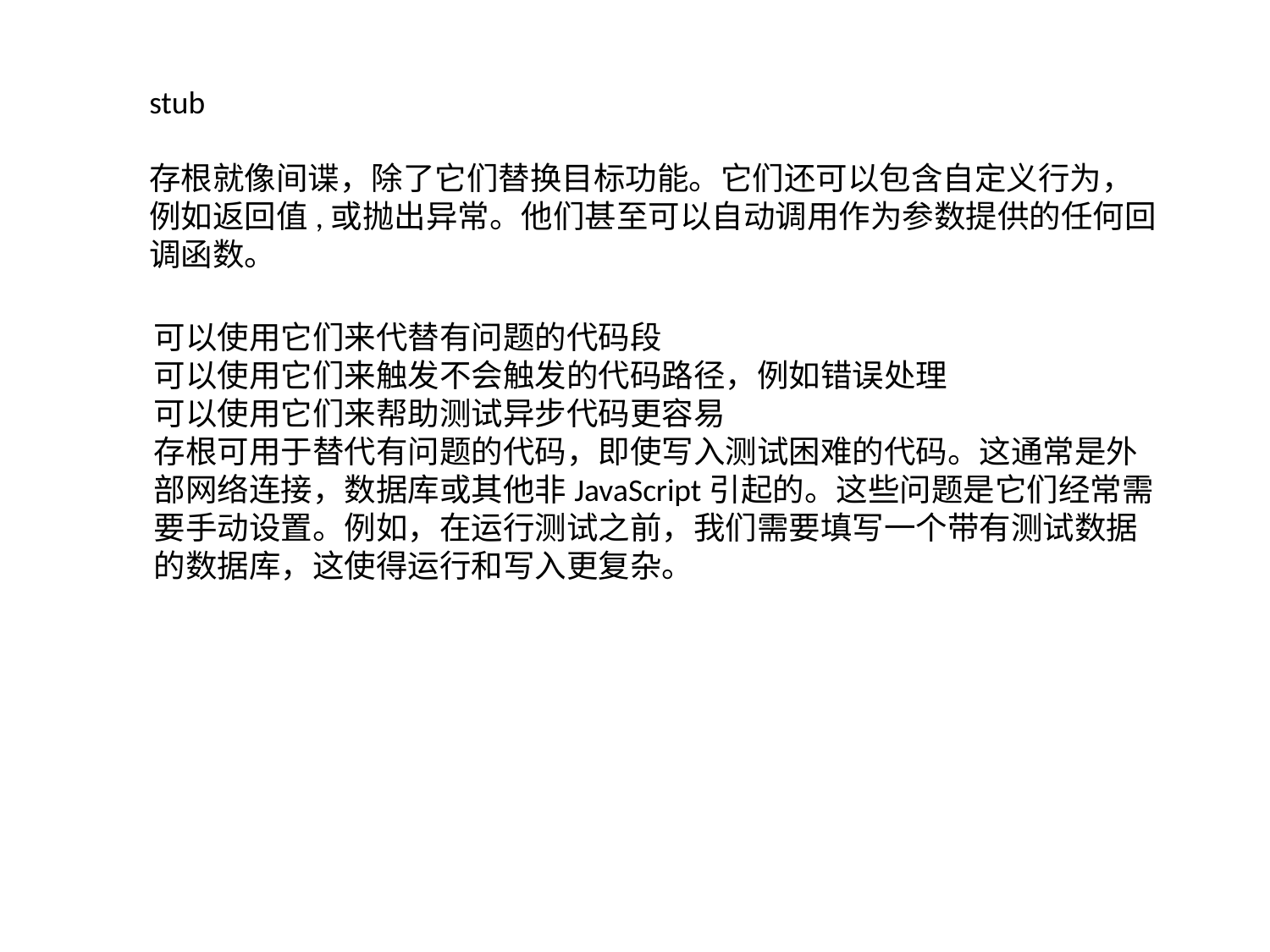

stub

存根就像间谍，除了它们替换目标功能。它们还可以包含自定义行为，例如返回值,或抛出异常。他们甚至可以自动调用作为参数提供的任何回调函数。
可以使用它们来代替有问题的代码段
可以使用它们来触发不会触发的代码路径，例如错误处理
可以使用它们来帮助测试异步代码更容易
存根可用于替代有问题的代码，即使写入测试困难的代码。这通常是外部网络连接，数据库或其他非JavaScript引起的。这些问题是它们经常需要手动设置。例如，在运行测试之前，我们需要填写一个带有测试数据的数据库，这使得运行和写入更复杂。